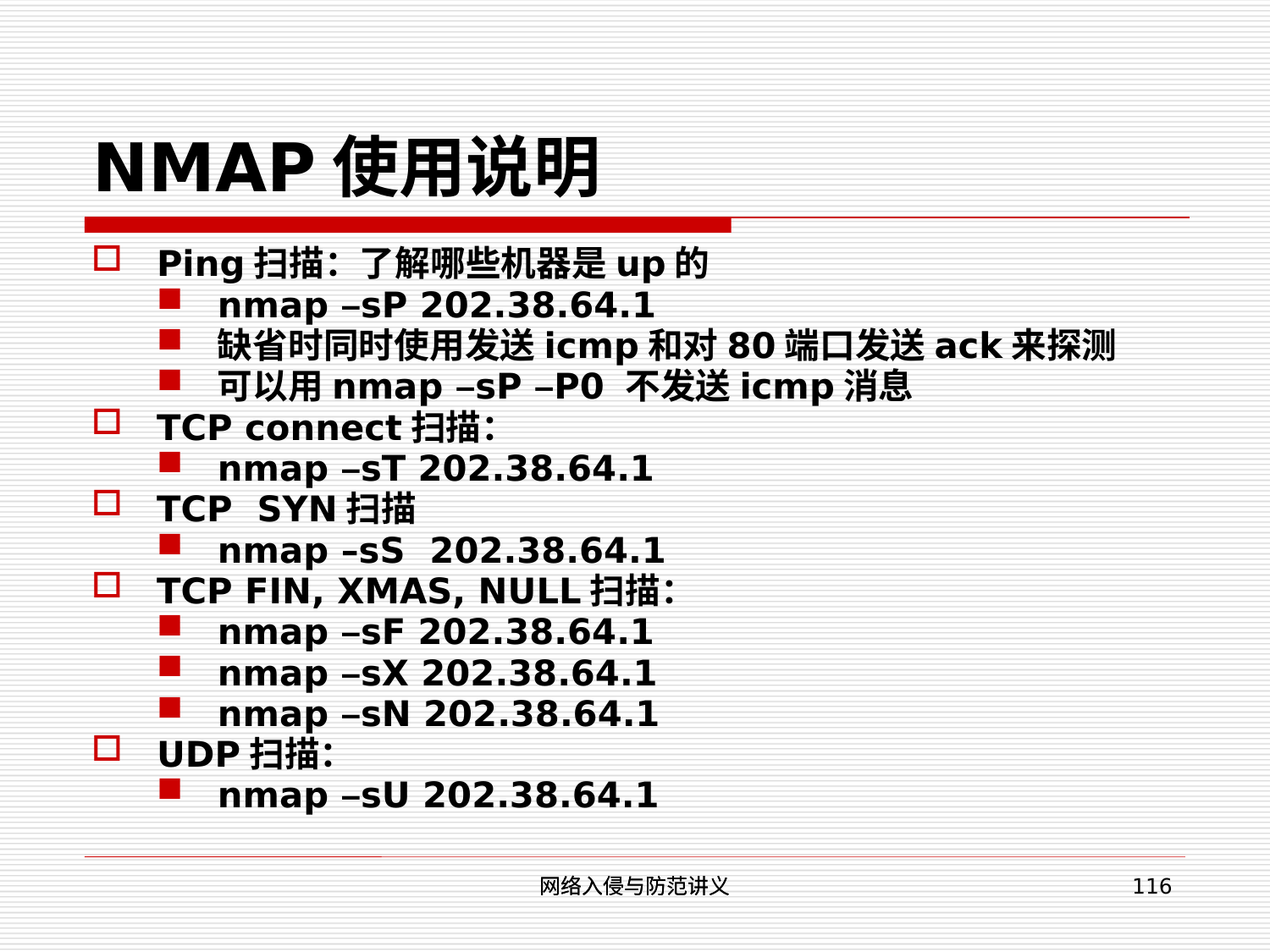

# NMAP使用说明
Ping扫描：了解哪些机器是up的
nmap –sP 202.38.64.1
缺省时同时使用发送icmp和对80端口发送ack来探测
可以用nmap –sP –P0 不发送icmp消息
TCP connect扫描：
nmap –sT 202.38.64.1
TCP  SYN扫描
nmap –sS  202.38.64.1
TCP FIN, XMAS, NULL扫描：
nmap –sF 202.38.64.1
nmap –sX 202.38.64.1
nmap –sN 202.38.64.1
UDP扫描：
nmap –sU 202.38.64.1

网络入侵与防范讲义
网络入侵与防范讲义
116
116